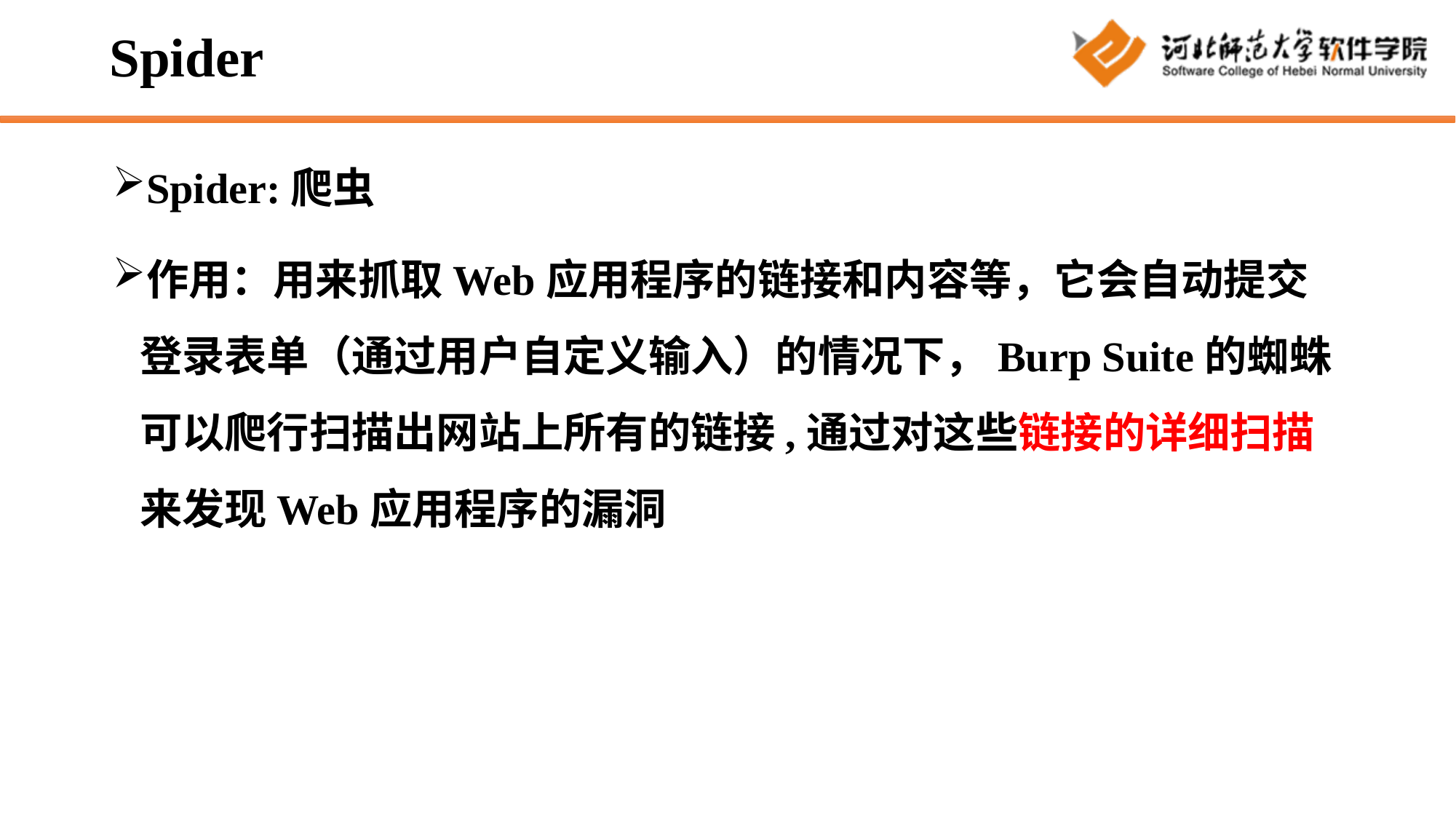

# Spider
Spider:爬虫
作用：用来抓取Web应用程序的链接和内容等，它会自动提交登录表单（通过用户自定义输入）的情况下，Burp Suite的蜘蛛可以爬行扫描出网站上所有的链接,通过对这些链接的详细扫描来发现Web应用程序的漏洞